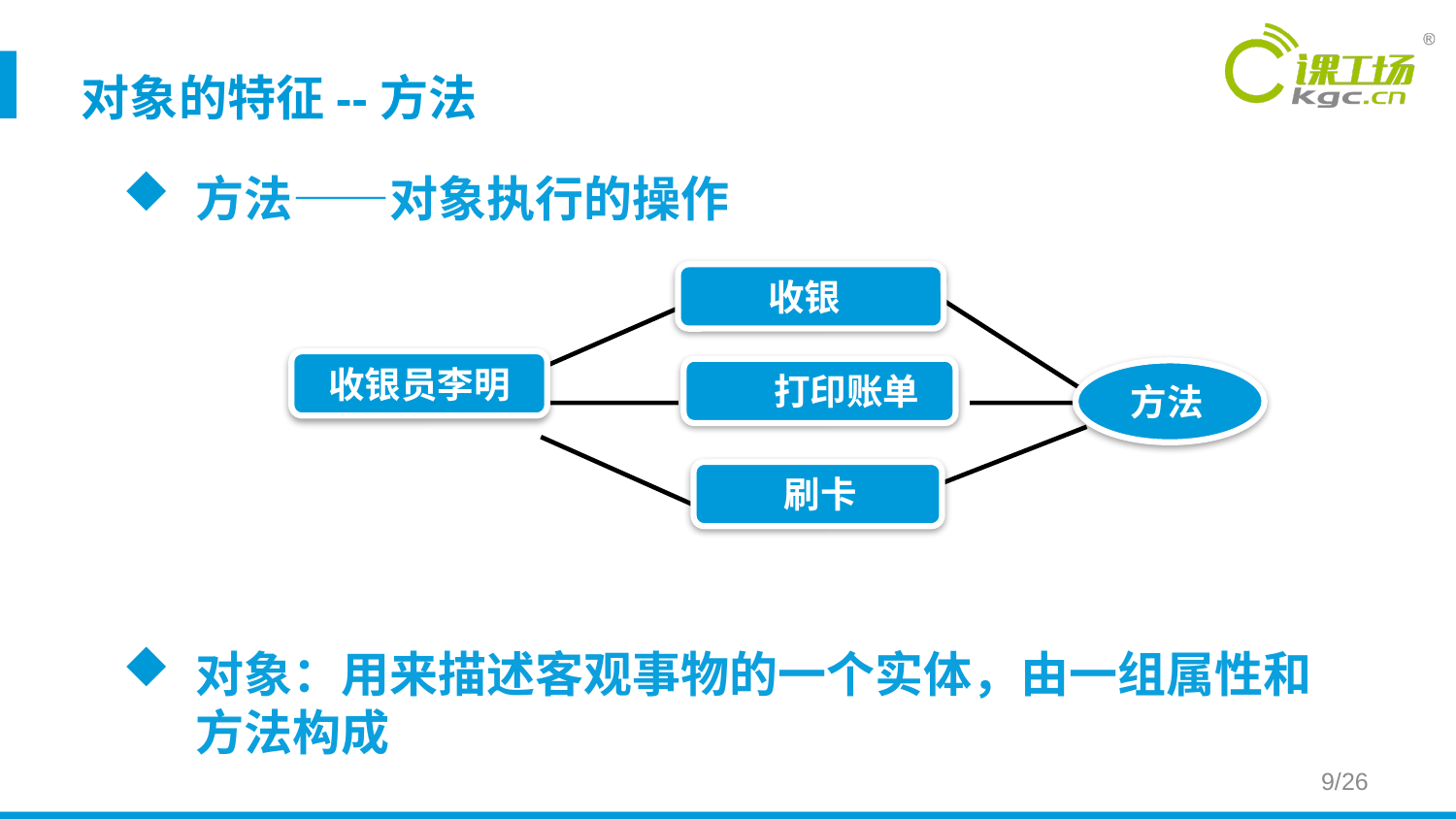

对象的特征--方法
方法——对象执行的操作

对象：用来描述客观事物的一个实体，由一组属性和方法构成

收银

收银员李明
打印账单
方法

刷卡
9/26